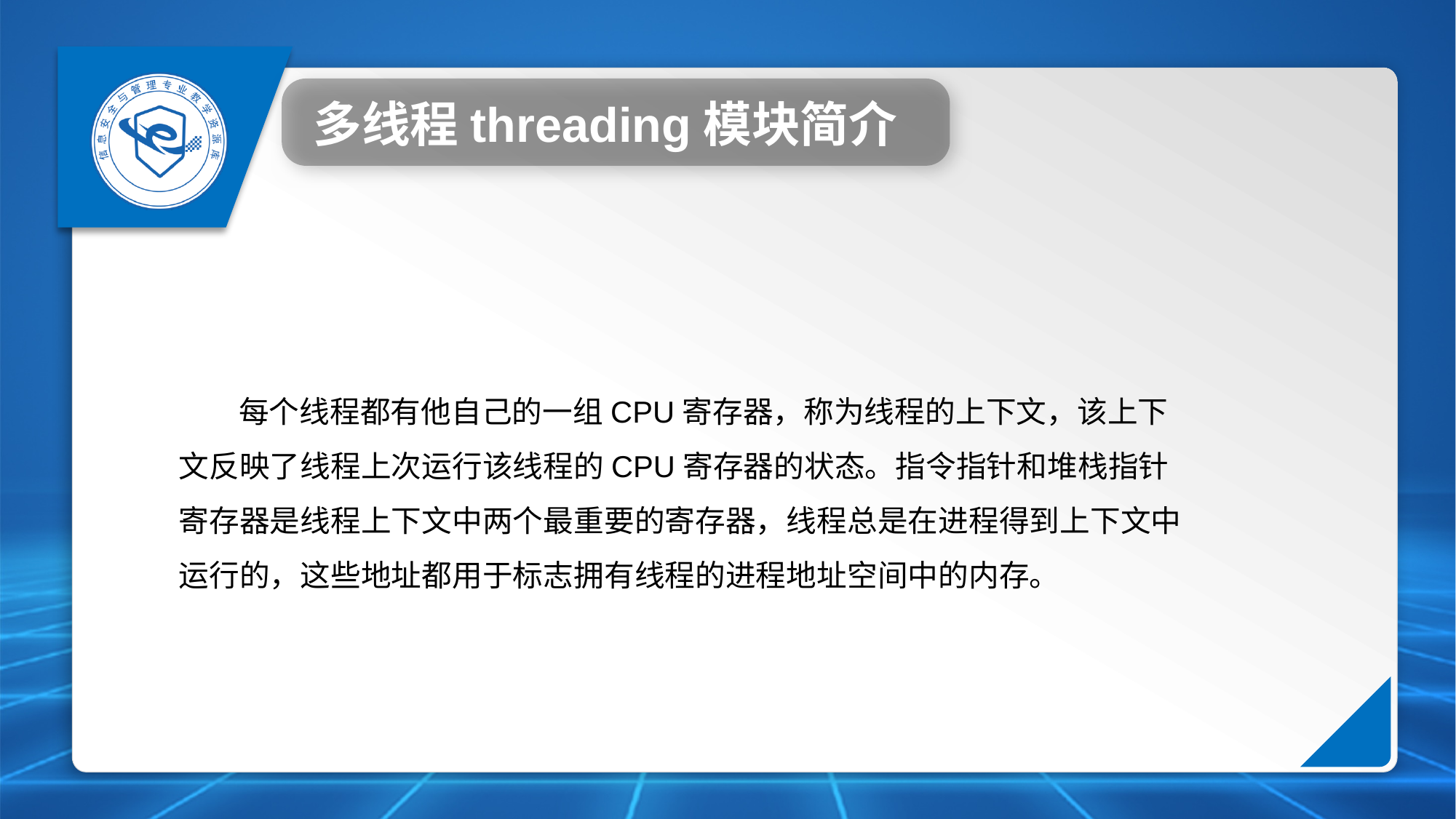

多线程threading模块简介
每个线程都有他自己的一组CPU寄存器，称为线程的上下文，该上下文反映了线程上次运行该线程的CPU寄存器的状态。指令指针和堆栈指针寄存器是线程上下文中两个最重要的寄存器，线程总是在进程得到上下文中运行的，这些地址都用于标志拥有线程的进程地址空间中的内存。